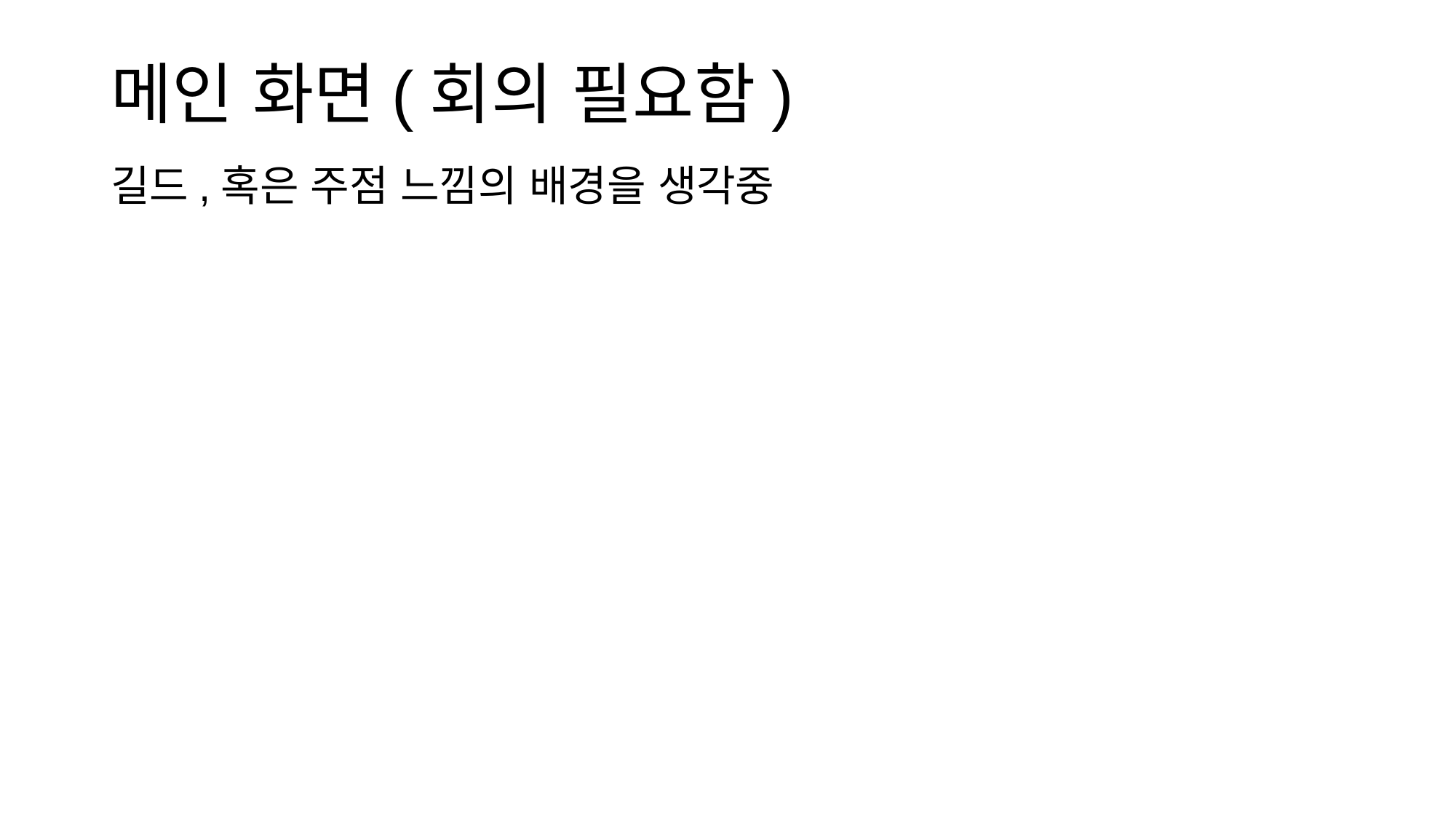

# 메인 화면(회의 필요함)
길드,혹은 주점 느낌의 배경을 생각중